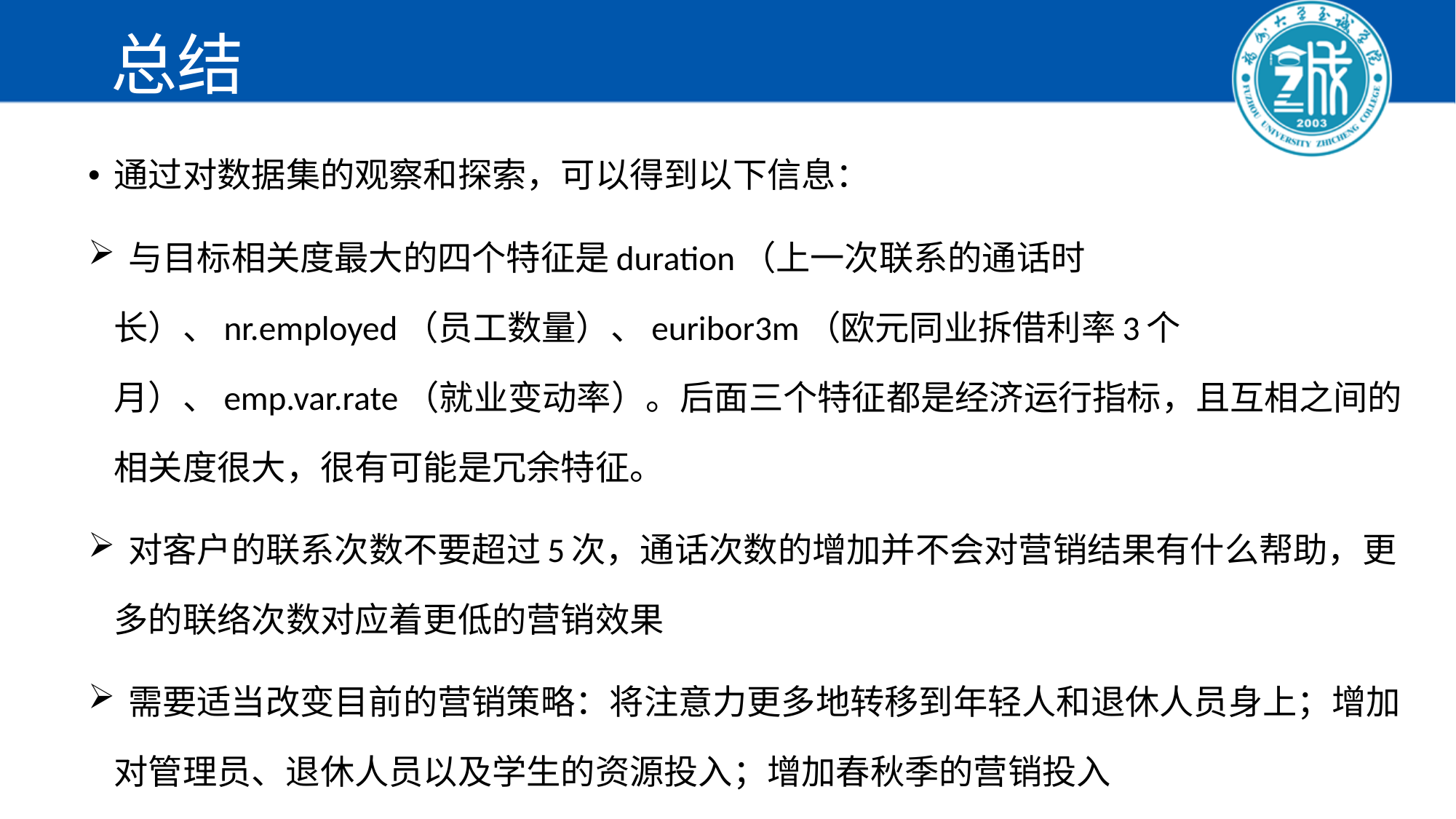

# 总结
通过对数据集的观察和探索，可以得到以下信息：
 与目标相关度最大的四个特征是duration（上一次联系的通话时长）、nr.employed（员工数量）、euribor3m（欧元同业拆借利率3个月）、emp.var.rate（就业变动率）。后面三个特征都是经济运行指标，且互相之间的相关度很大，很有可能是冗余特征。
 对客户的联系次数不要超过5次，通话次数的增加并不会对营销结果有什么帮助，更多的联络次数对应着更低的营销效果
 需要适当改变目前的营销策略：将注意力更多地转移到年轻人和退休人员身上；增加对管理员、退休人员以及学生的资源投入；增加春秋季的营销投入